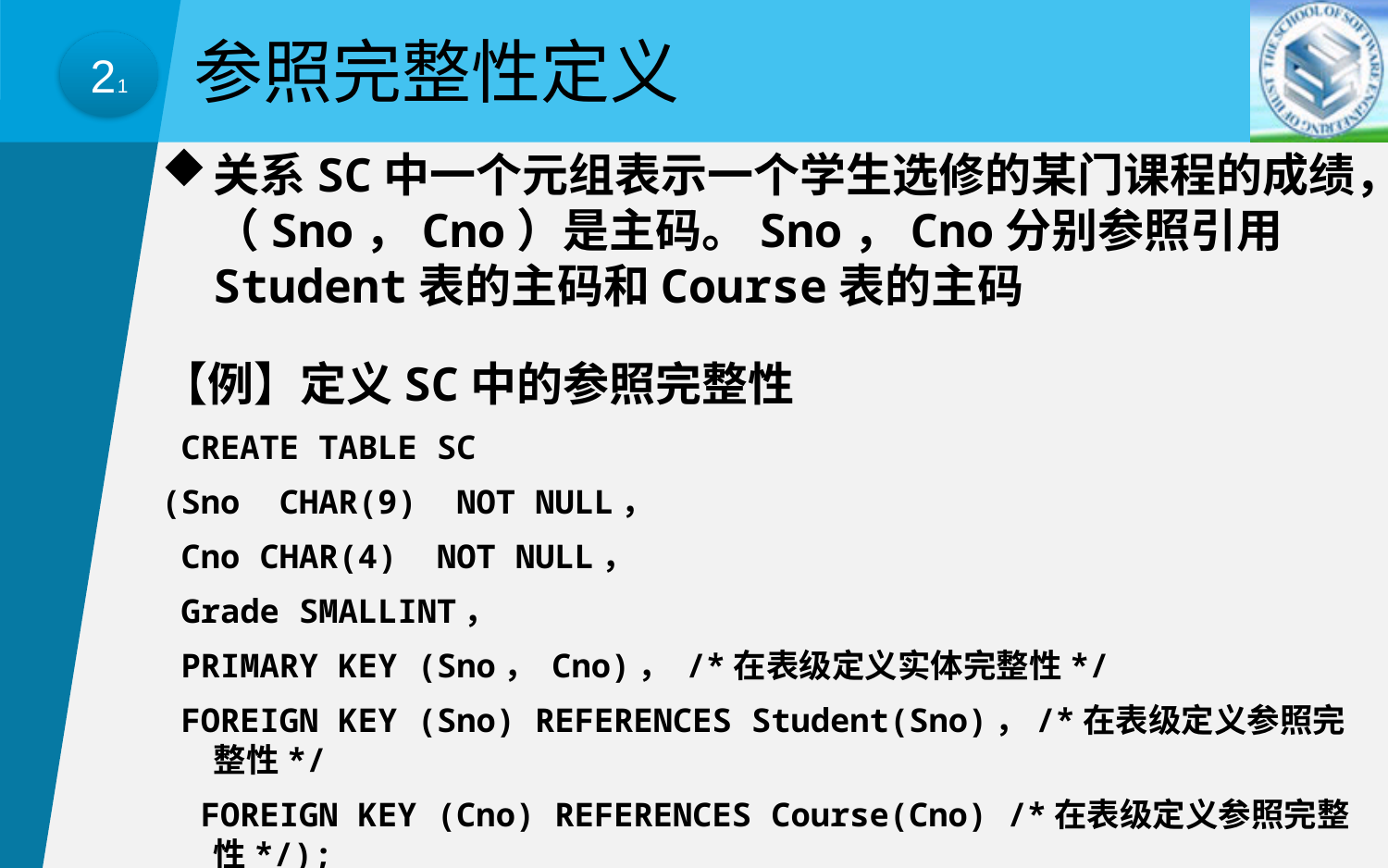

参照完整性定义
2.1
关系SC中一个元组表示一个学生选修的某门课程的成绩，（Sno，Cno）是主码。Sno，Cno分别参照引用Student表的主码和Course表的主码
【例】定义SC中的参照完整性
 CREATE TABLE SC
(Sno  CHAR(9)  NOT NULL，
 Cno CHAR(4)  NOT NULL，
 Grade SMALLINT，
 PRIMARY KEY (Sno， Cno)， /*在表级定义实体完整性*/
 FOREIGN KEY (Sno) REFERENCES Student(Sno)，/*在表级定义参照完整性*/
  FOREIGN KEY (Cno) REFERENCES Course(Cno) /*在表级定义参照完整性*/);